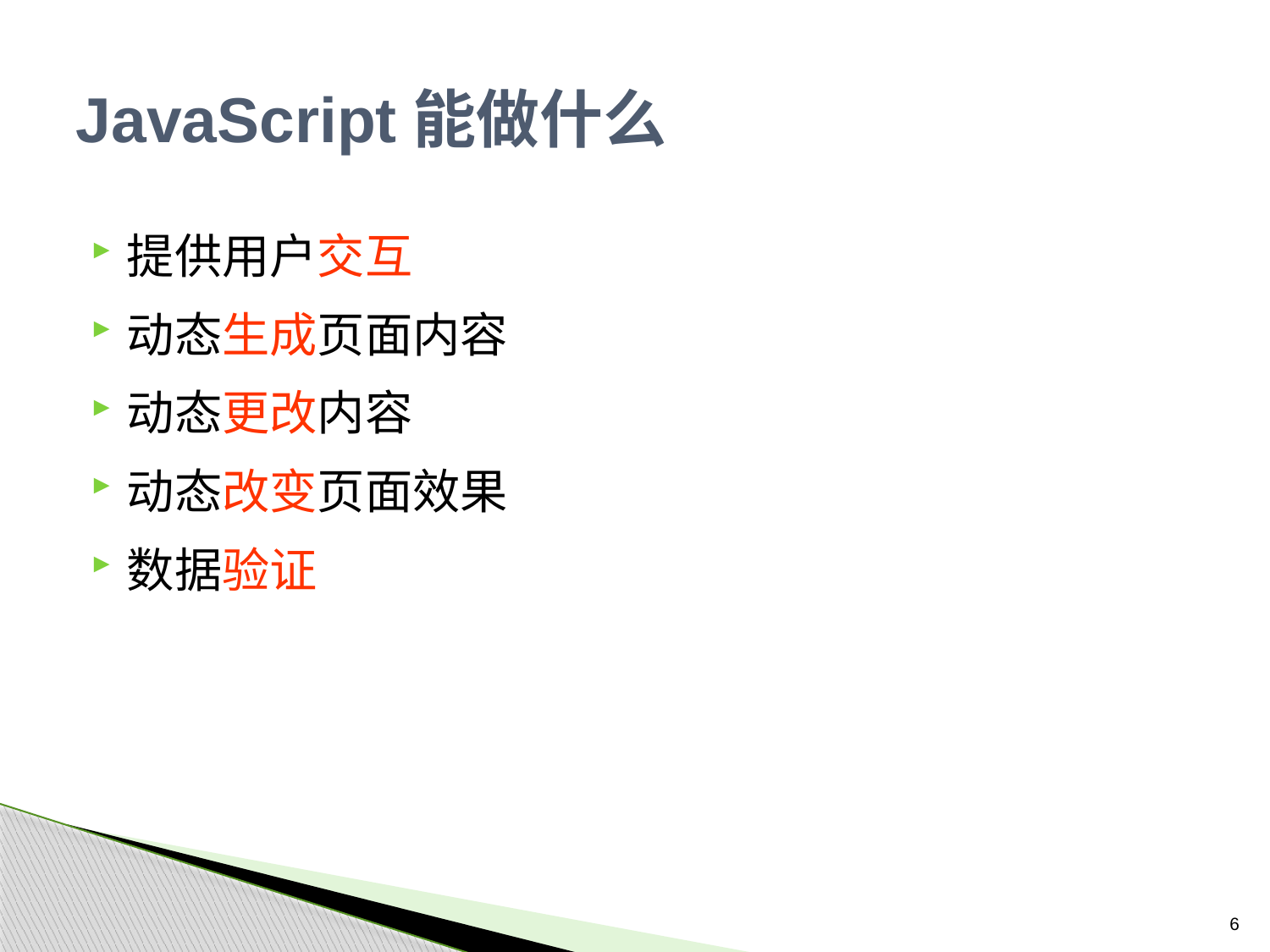

# JavaScript能做什么
提供用户交互
动态生成页面内容
动态更改内容
动态改变页面效果
数据验证

6